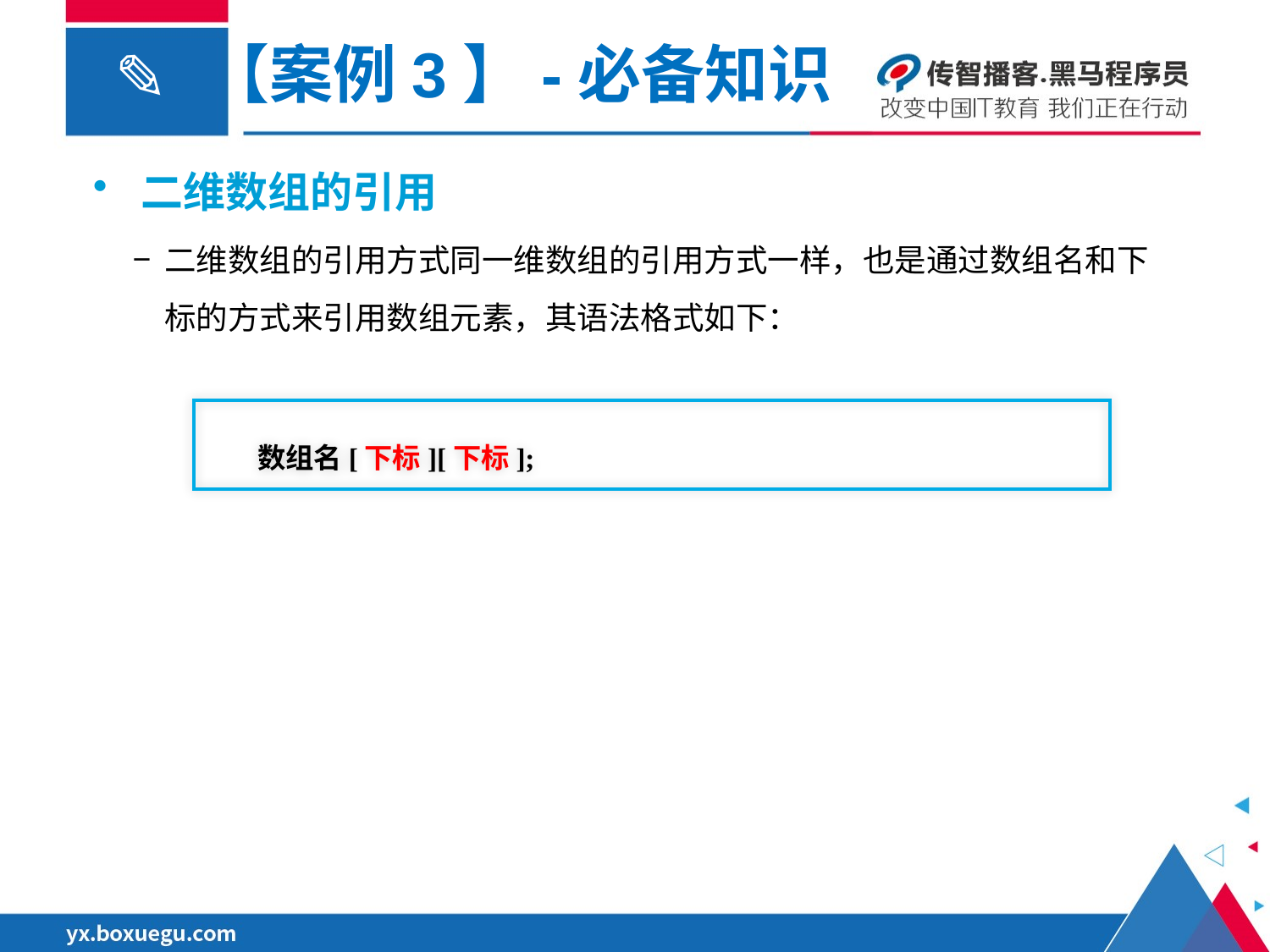

【案例3】-必备知识
二维数组的引用
二维数组的引用方式同一维数组的引用方式一样，也是通过数组名和下标的方式来引用数组元素，其语法格式如下：
       数组名[下标][下标];